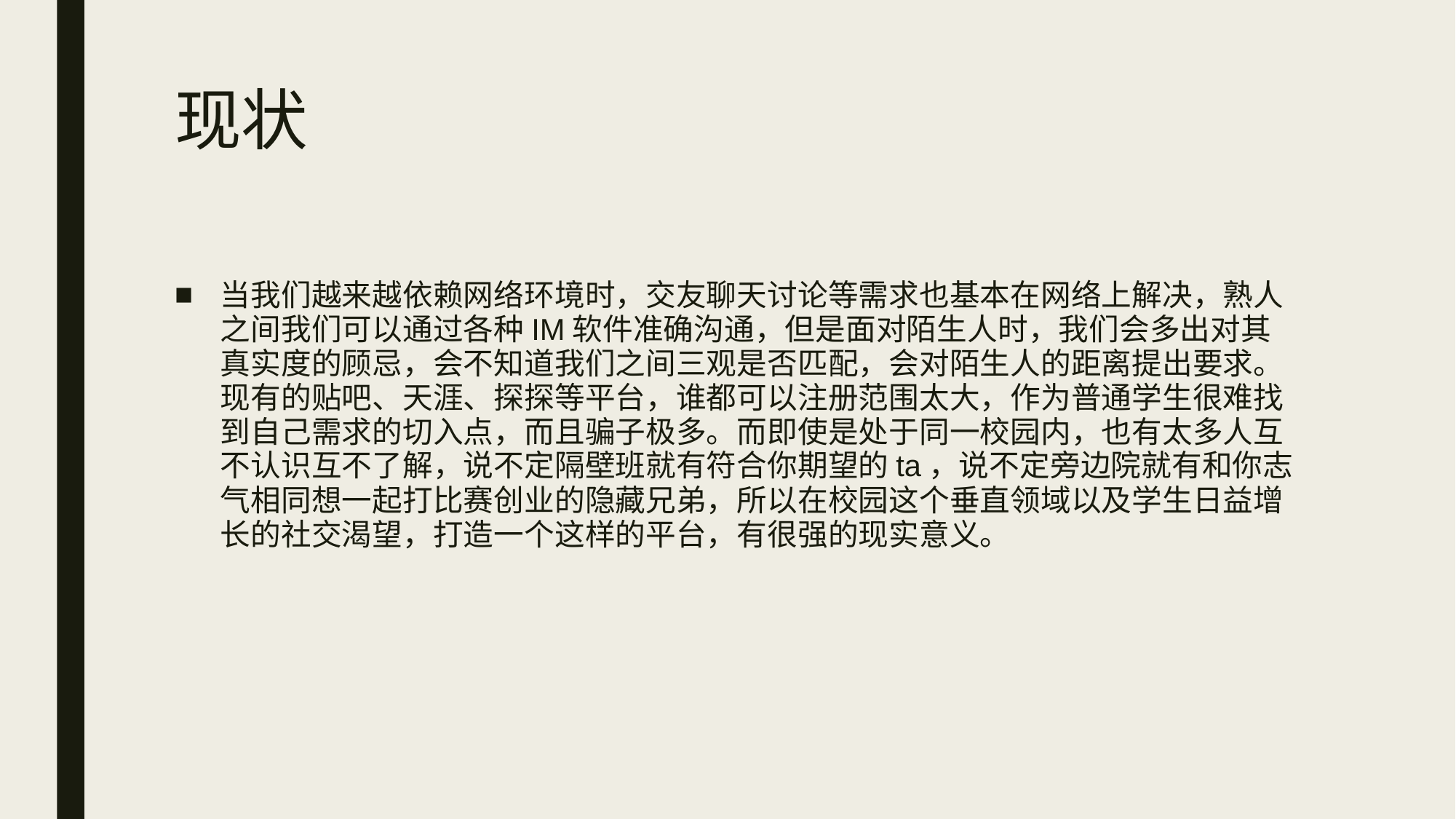

# 现状
当我们越来越依赖网络环境时，交友聊天讨论等需求也基本在网络上解决，熟人之间我们可以通过各种IM软件准确沟通，但是面对陌生人时，我们会多出对其真实度的顾忌，会不知道我们之间三观是否匹配，会对陌生人的距离提出要求。现有的贴吧、天涯、探探等平台，谁都可以注册范围太大，作为普通学生很难找到自己需求的切入点，而且骗子极多。而即使是处于同一校园内，也有太多人互不认识互不了解，说不定隔壁班就有符合你期望的ta，说不定旁边院就有和你志气相同想一起打比赛创业的隐藏兄弟，所以在校园这个垂直领域以及学生日益增长的社交渴望，打造一个这样的平台，有很强的现实意义。